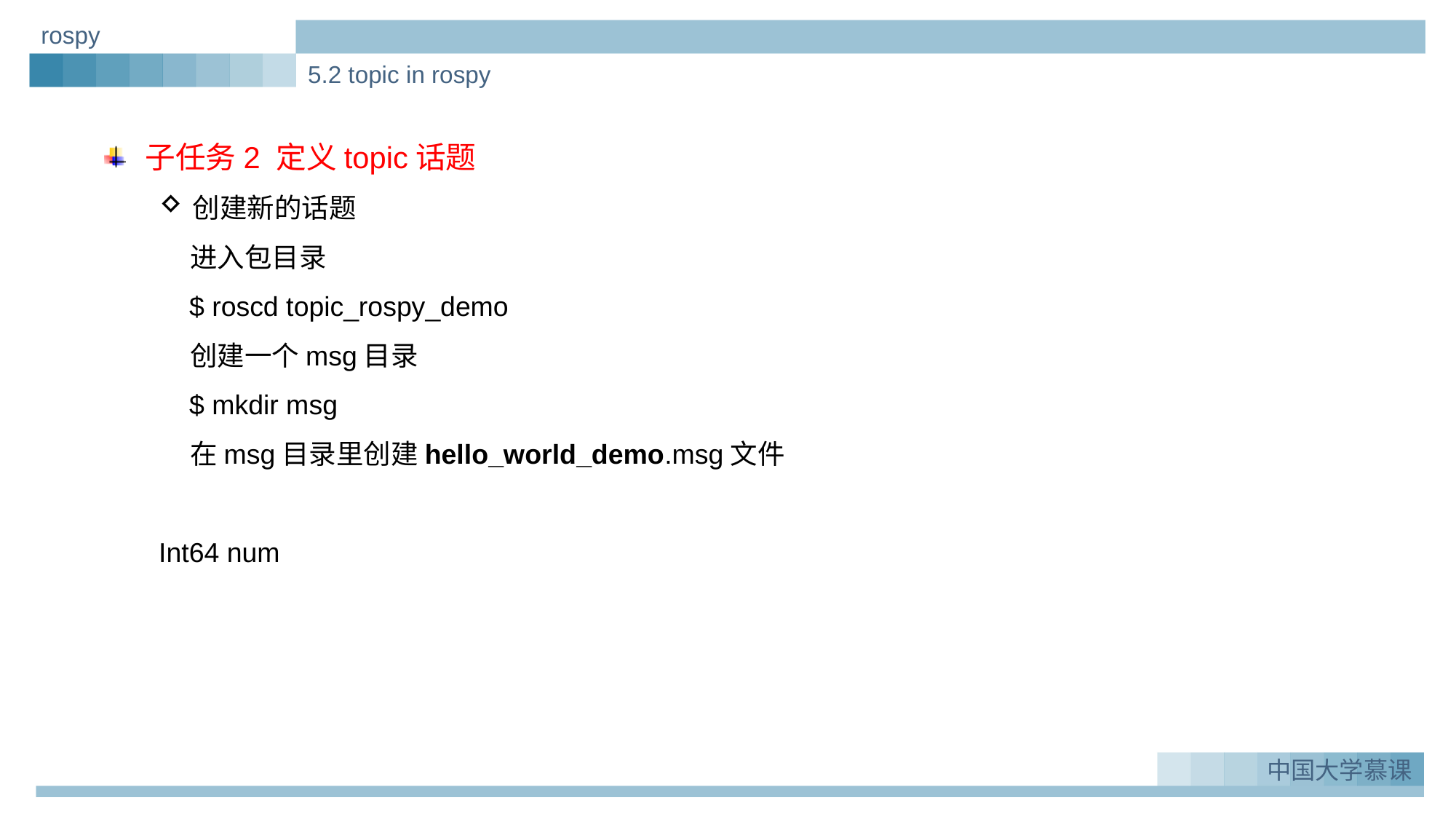

rospy
5.2 topic in rospy
子任务2 定义topic话题
创建新的话题
    进入包目录
    $ roscd topic_rospy_demo
    创建一个msg目录
    $ mkdir msg
    在msg目录里创建hello_world_demo.msg文件

Int64 num

实例一：Greeting_demo
1.
中国大学慕课